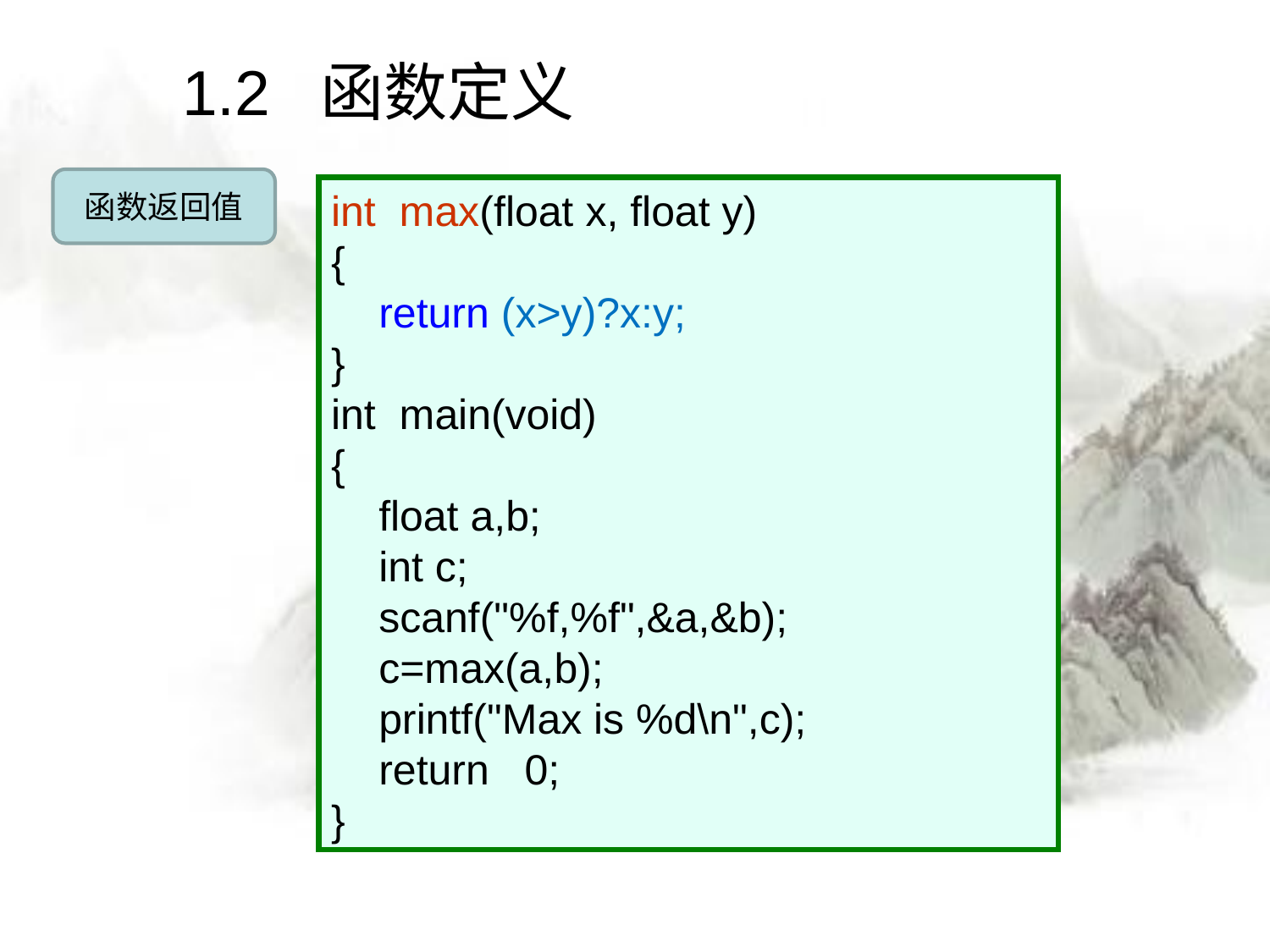

# 1.2  函数定义
函数返回值
int  max(float x, float y)
{
    return (x>y)?x:y;
}
int  main(void)
{
    float a,b;
    int c;
    scanf("%f,%f",&a,&b);
    c=max(a,b);
    printf("Max is %d\n",c);
    return   0;
}